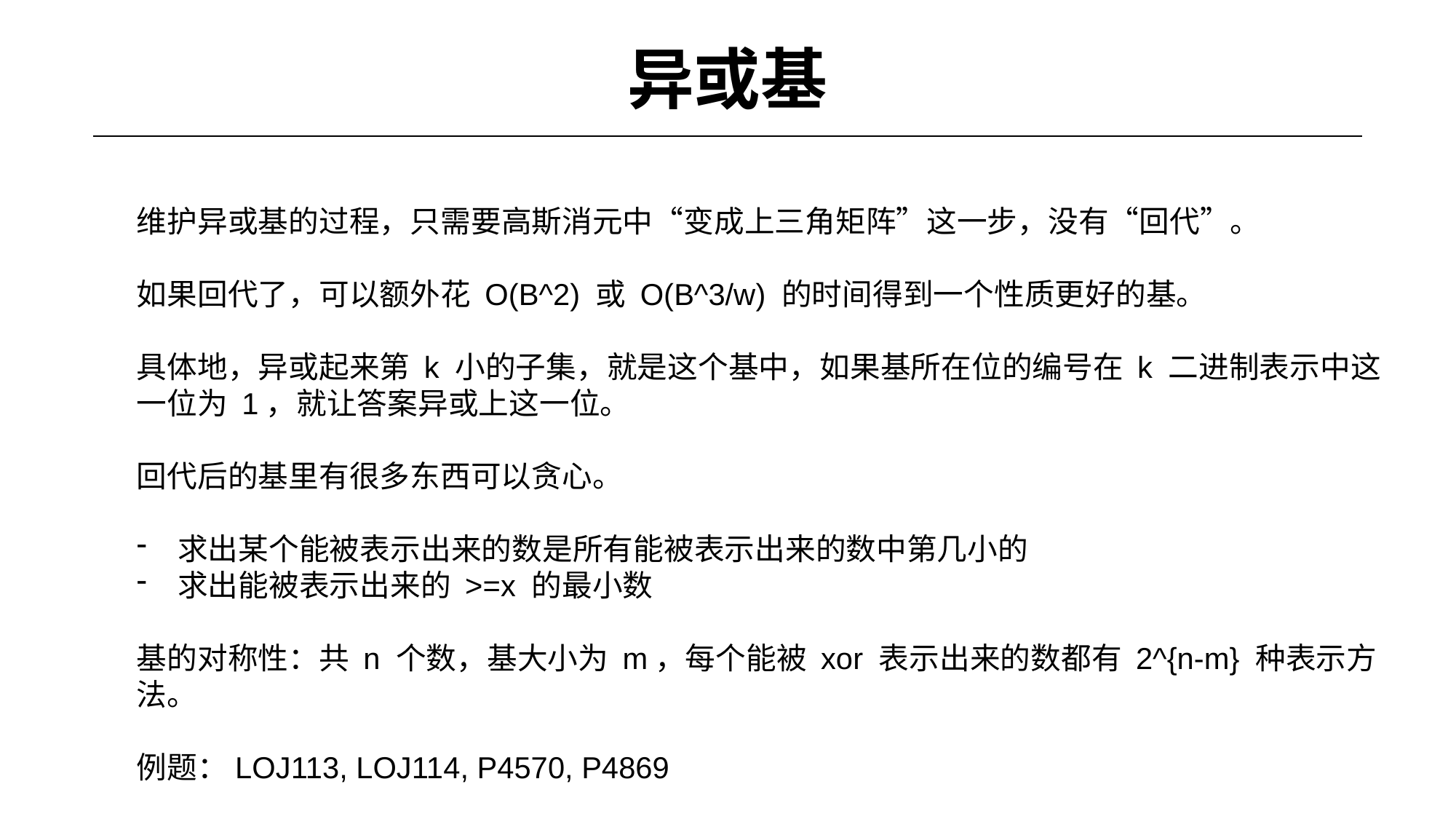

# 异或基
维护异或基的过程，只需要高斯消元中“变成上三角矩阵”这一步，没有“回代”。

如果回代了，可以额外花 O(B^2) 或 O(B^3/w) 的时间得到一个性质更好的基。

具体地，异或起来第 k 小的子集，就是这个基中，如果基所在位的编号在 k 二进制表示中这一位为 1，就让答案异或上这一位。

回代后的基里有很多东西可以贪心。

求出某个能被表示出来的数是所有能被表示出来的数中第几小的
求出能被表示出来的 >=x 的最小数

基的对称性：共 n 个数，基大小为 m，每个能被 xor 表示出来的数都有 2^{n-m} 种表示方法。

例题：LOJ113, LOJ114, P4570, P4869